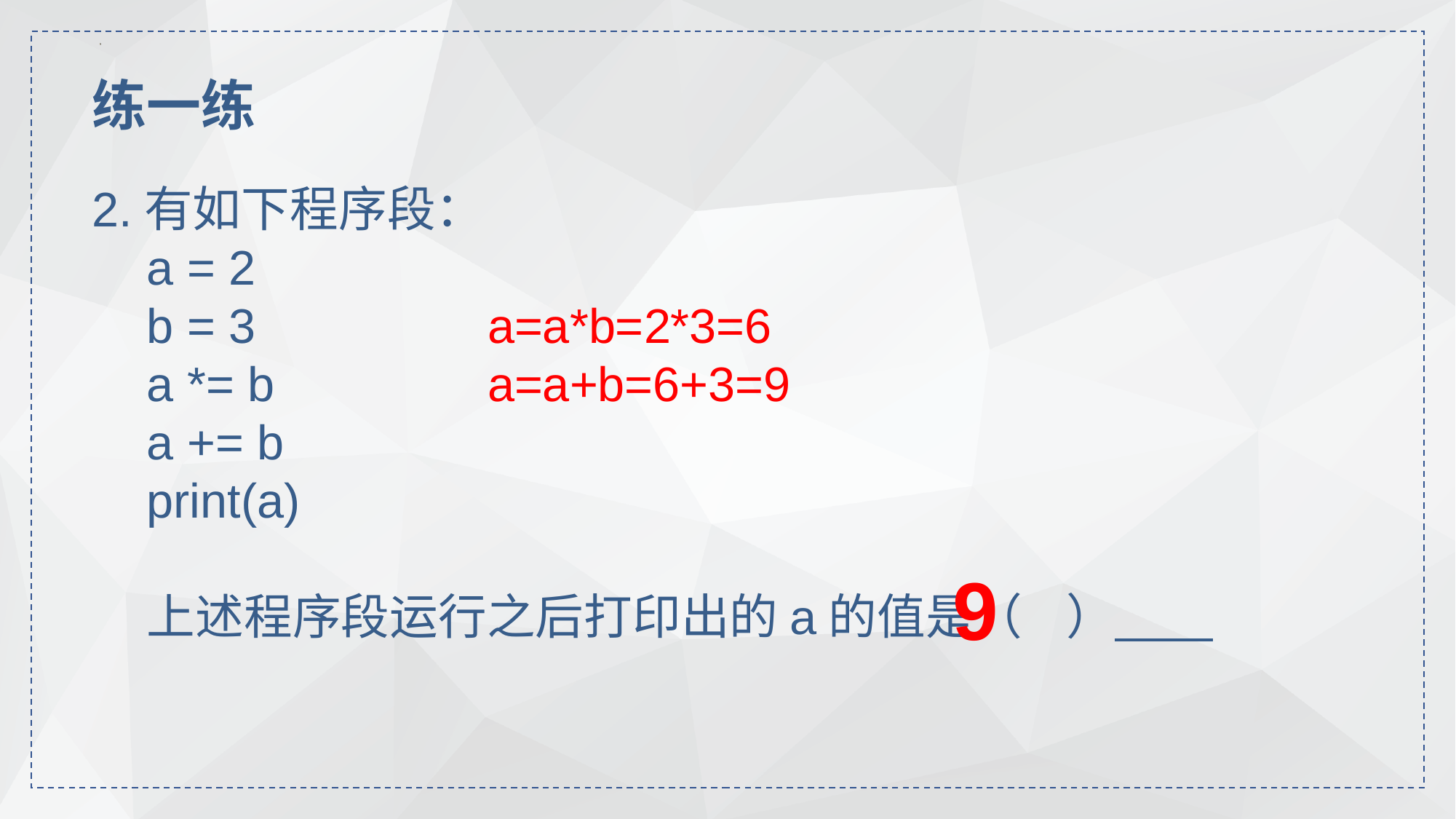

练一练
2.有如下程序段：
a = 2
b = 3
a *= b
a += b
print(a)

上述程序段运行之后打印出的a的值是（    ）

a=a*b=2*3=6
a=a+b=6+3=9
# 9